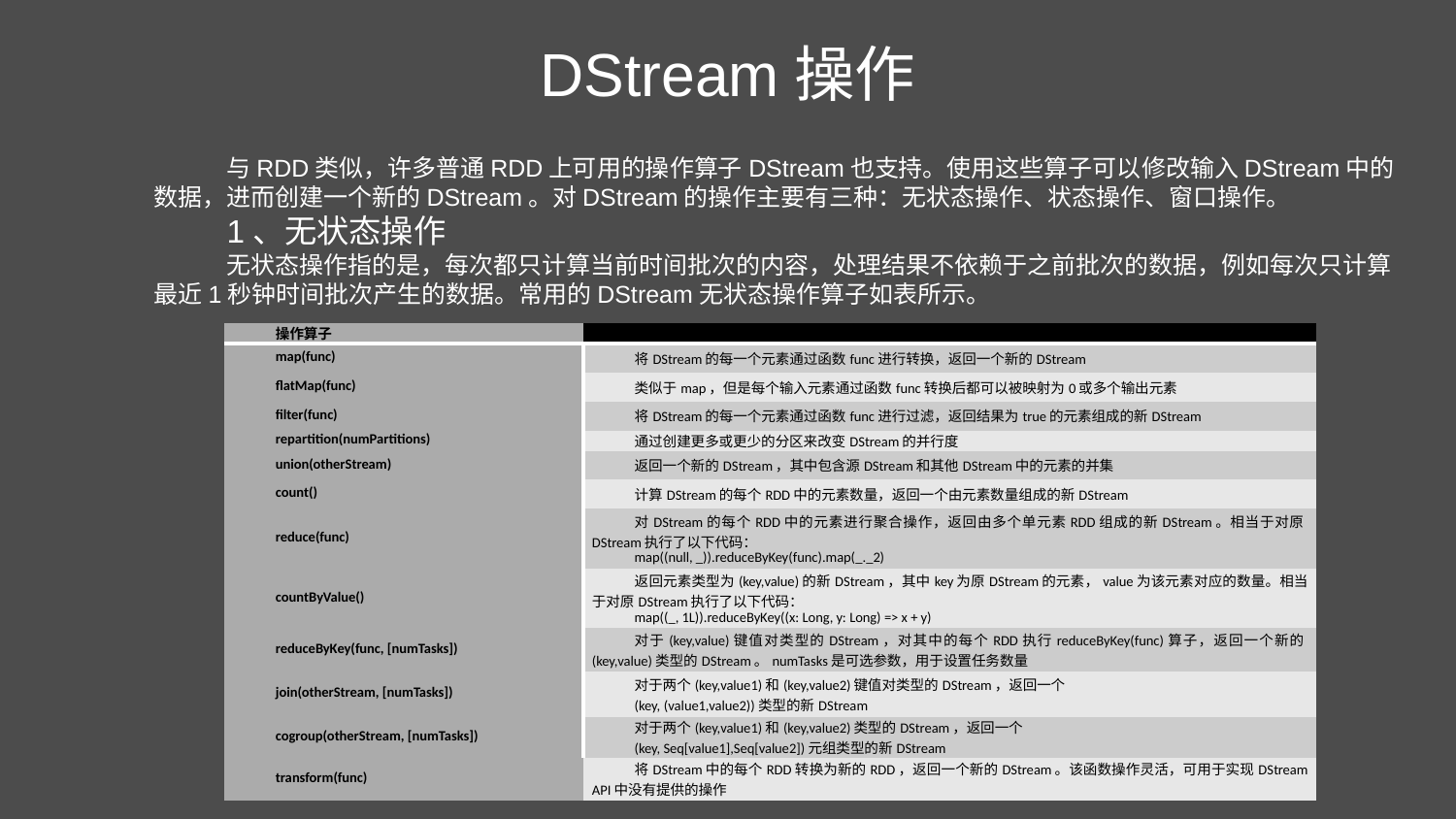

DStream操作

与RDD类似，许多普通RDD上可用的操作算子DStream也支持。使用这些算子可以修改输入DStream中的数据，进而创建一个新的DStream。对DStream的操作主要有三种：无状态操作、状态操作、窗口操作。
1、无状态操作
无状态操作指的是，每次都只计算当前时间批次的内容，处理结果不依赖于之前批次的数据，例如每次只计算最近1秒钟时间批次产生的数据。常用的DStream无状态操作算子如表所示。

| 操作算子 | 介绍 |
| --- | --- |
| map(func) | 将DStream的每一个元素通过函数func进行转换，返回一个新的DStream |
| flatMap(func) | 类似于map，但是每个输入元素通过函数func转换后都可以被映射为0或多个输出元素 |
| filter(func) | 将DStream的每一个元素通过函数func进行过滤，返回结果为true的元素组成的新DStream |
| repartition(numPartitions) | 通过创建更多或更少的分区来改变DStream的并行度 |
| union(otherStream) | 返回一个新的DStream，其中包含源DStream和其他DStream中的元素的并集 |
| count() | 计算DStream的每个RDD中的元素数量，返回一个由元素数量组成的新DStream |
| reduce(func) | 对DStream的每个RDD中的元素进行聚合操作，返回由多个单元素RDD组成的新DStream。相当于对原DStream执行了以下代码： map((null, \_)).reduceByKey(func).map(\_.\_2) |
| countByValue() | 返回元素类型为(key,value)的新DStream，其中key为原DStream的元素，value为该元素对应的数量。相当于对原DStream执行了以下代码： map((\_, 1L)).reduceByKey((x: Long, y: Long) => x + y) |
| reduceByKey(func, [numTasks]) | 对于(key,value)键值对类型的DStream，对其中的每个RDD执行reduceByKey(func)算子，返回一个新的(key,value)类型的DStream。numTasks是可选参数，用于设置任务数量 |
| join(otherStream, [numTasks]) | 对于两个(key,value1)和(key,value2)键值对类型的DStream，返回一个 (key, (value1,value2))类型的新DStream |
| cogroup(otherStream, [numTasks]) | 对于两个(key,value1)和(key,value2)类型的DStream，返回一个 (key, Seq[value1],Seq[value2])元组类型的新DStream |
| transform(func) | 将DStream中的每个RDD转换为新的RDD，返回一个新的DStream。该函数操作灵活，可用于实现DStream API中没有提供的操作 |